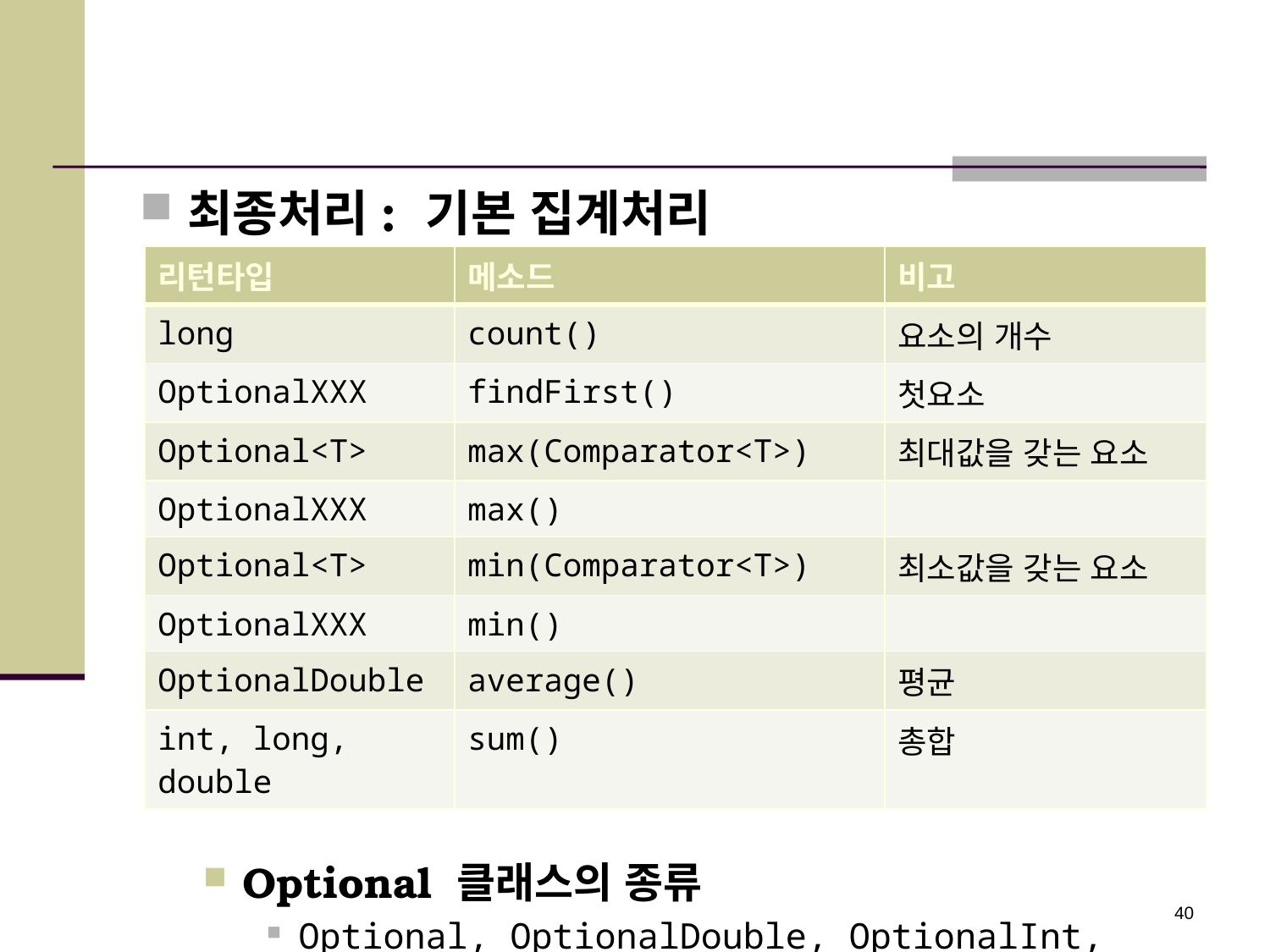

#
최종처리: 기본 집계처리

Optional 클래스의 종류
Optional, OptionalDouble, OptionalInt, OptionalLong

| 리턴타입 | 메소드 | 비고 |
| --- | --- | --- |
| long | count() | 요소의 개수 |
| OptionalXXX | findFirst() | 첫요소 |
| Optional<T> | max(Comparator<T>) | 최대값을 갖는 요소 |
| OptionalXXX | max() |  |
| Optional<T> | min(Comparator<T>) | 최소값을 갖는 요소 |
| OptionalXXX | min() |  |
| OptionalDouble | average() | 평균 |
| int, long, double | sum() | 총합 |
40